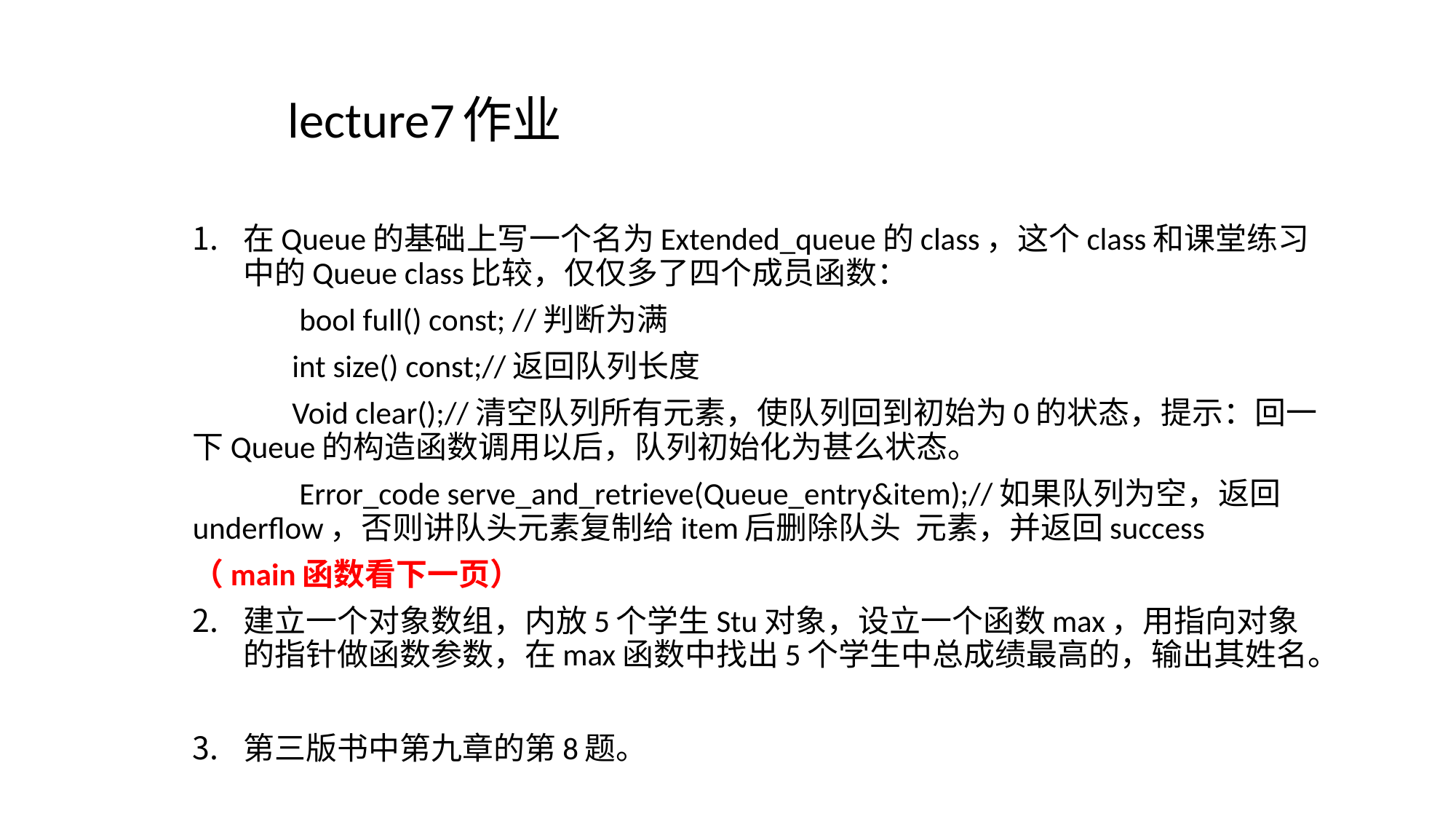

# lecture7作业
在Queue的基础上写一个名为Extended_queue的class，这个class和课堂练习中的Queue class比较，仅仅多了四个成员函数：
               bool full() const; //判断为满
              int size() const;//返回队列长度
              Void clear();//清空队列所有元素，使队列回到初始为0的状态，提示：回一下Queue的构造函数调用以后，队列初始化为甚么状态。
               Error_code serve_and_retrieve(Queue_entry&item);//如果队列为空，返回underflow，否则讲队头元素复制给item后删除队头  元素，并返回success
（main函数看下一页）
建立一个对象数组，内放5个学生Stu对象，设立一个函数max，用指向对象的指针做函数参数，在max函数中找出5个学生中总成绩最高的，输出其姓名。

第三版书中第九章的第8题。